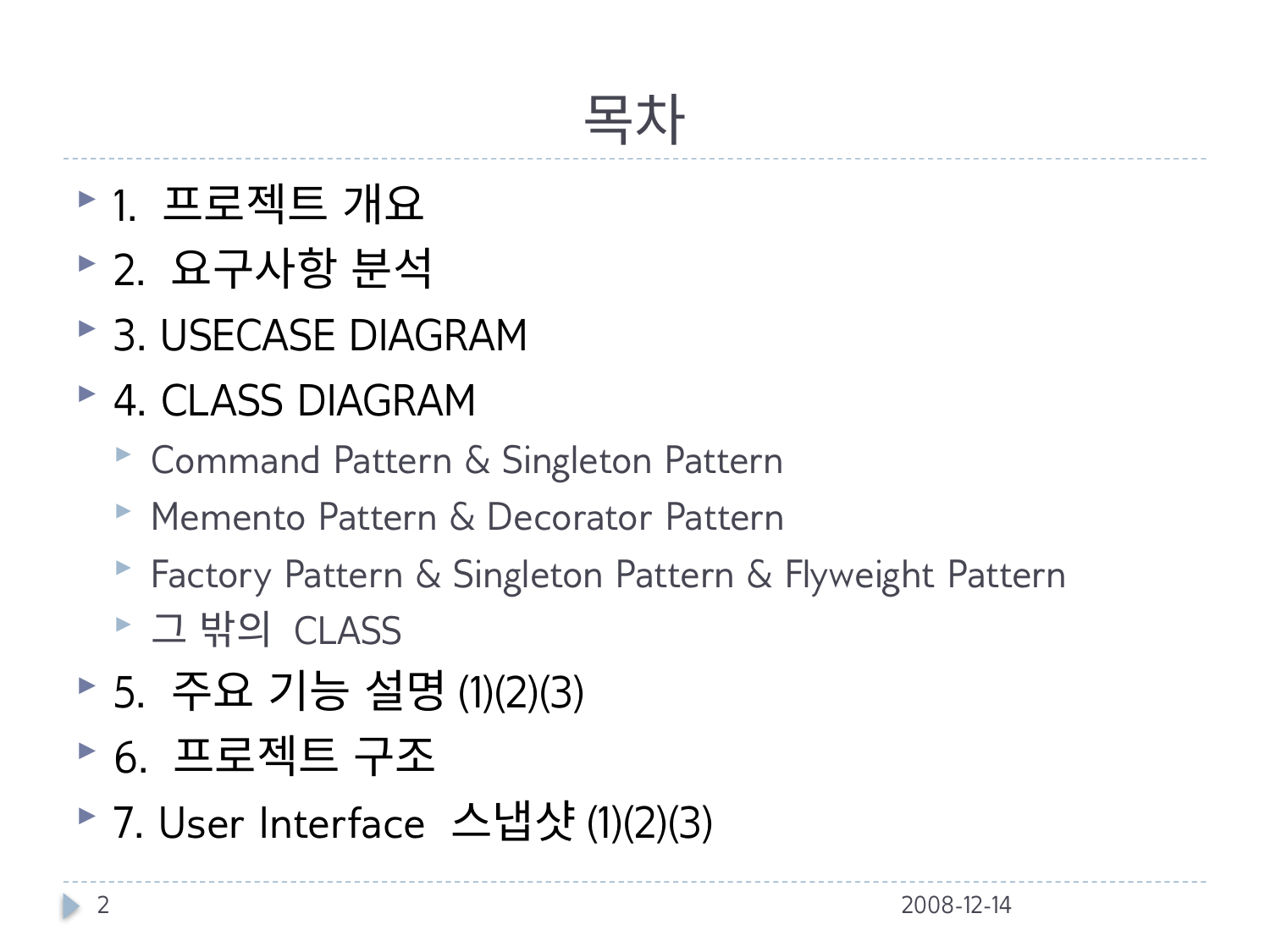

# 목차
1. 프로젝트 개요
2. 요구사항 분석
3. USECASE DIAGRAM
4. CLASS DIAGRAM
Command Pattern & Singleton Pattern
Memento Pattern & Decorator Pattern
Factory Pattern & Singleton Pattern & Flyweight Pattern
그 밖의 CLASS
5. 주요 기능 설명(1)(2)(3)
6. 프로젝트 구조
7. User Interface 스냅샷(1)(2)(3)

2
2008-12-14